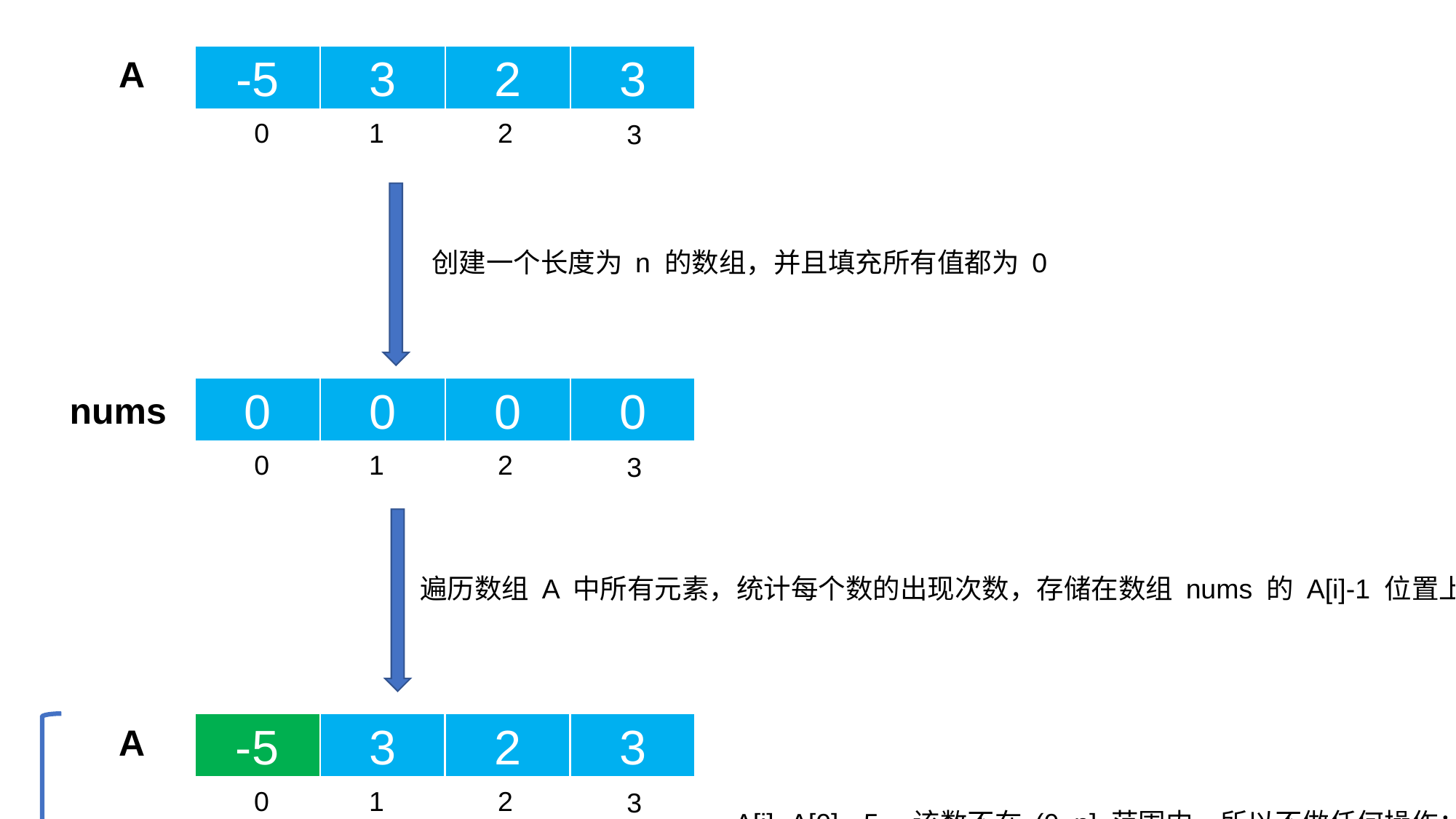

-5
3
2
3
A
0
1
2
3

创建一个长度为 n 的数组，并且填充所有值都为 0
0
0
0
0
nums
0
1
2
3

遍历数组 A 中所有元素，统计每个数的出现次数，存储在数组 nums 的 A[i]-1 位置上

-5
3
2
3
A
0
1
2
3
A[i]=A[0]=-5，该数不在 (0, n] 范围内，所以不做任何操作；
然后 i 前移一步，准备判断下一个数。
i
0
0
0
0
nums
0
1
2
3

-5
3
2
3
A
0
1
2
3
A[i]=A[1]=3，该数在 (0, n] 范围内，所以让 nums 数组中下标为 A[i]-1=3-1=2 位置的数加 1；
然后 i 前移一步，准备判断下一个数。
i
0
0
1
0
nums
0
1
2
3

-5
3
2
3
A
0
1
2
3
A[i]=A[2]=2，该数在 (0, n] 范围内，所以让 nums 数组中下标为 A[i]-1=2-1=1 位置的数加 1；
然后 i 前移一步，准备判断下一个数。
i
0
1
1
0
nums
0
1
2
3

-5
3
2
3
A
0
1
2
3
A[i]=A[3]=3，该数在 (0, n] 范围内，所以让 nums 数组中下标为 A[i]-1=3-1=2 位置的数加 1；
然后 i 前移一步，准备判断下一个数。
i
0
1
2
0
nums
0
1
2
3

-5
3
2
3
A
0
1
2
3
i=4
结束循环，已经遍历数组 A 完成。
0
1
2
0
nums
0
1
2
3

遍历数组 nums 中所有元素，如果找到 nums[i]==0 则返回 i+1 表示该数是缺失的最小正整数；如果没有找到则返回 n+1 表示是缺失的最小正整数。
0
1
2
0
nums
因为 nums[0]==0，所以返回 0+1=1，即该数是缺失的最小正整数。
0
1
2
3